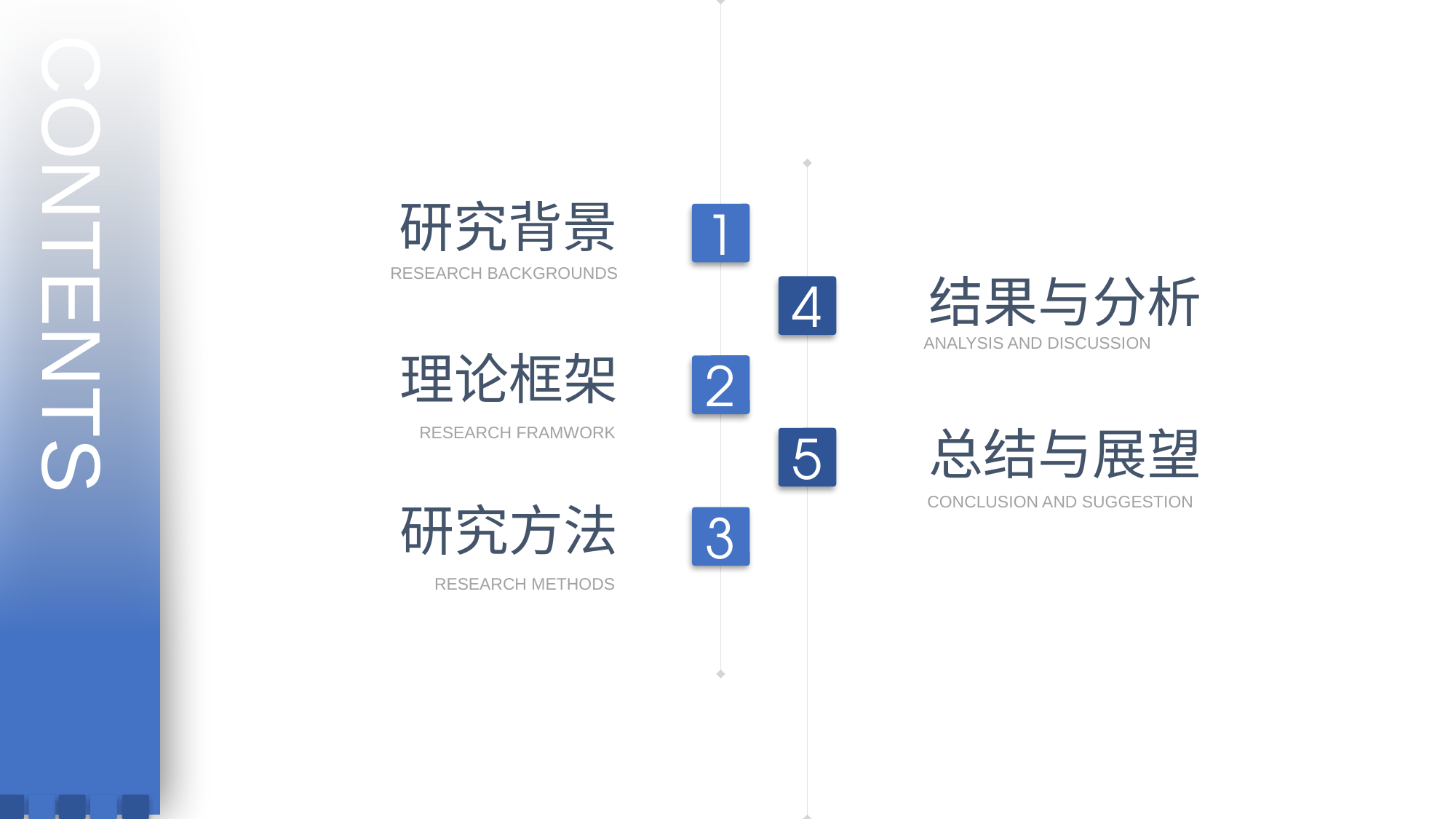

CONTENTS
研究背景
1
RESEARCH BACKGROUNDS
结果与分析
4

ANALYSIS AND DISCUSSION
理论框架
2
总结与展望
RESEARCH FRAMWORK
5
CONCLUSION AND SUGGESTION
研究方法
3
RESEARCH METHODS